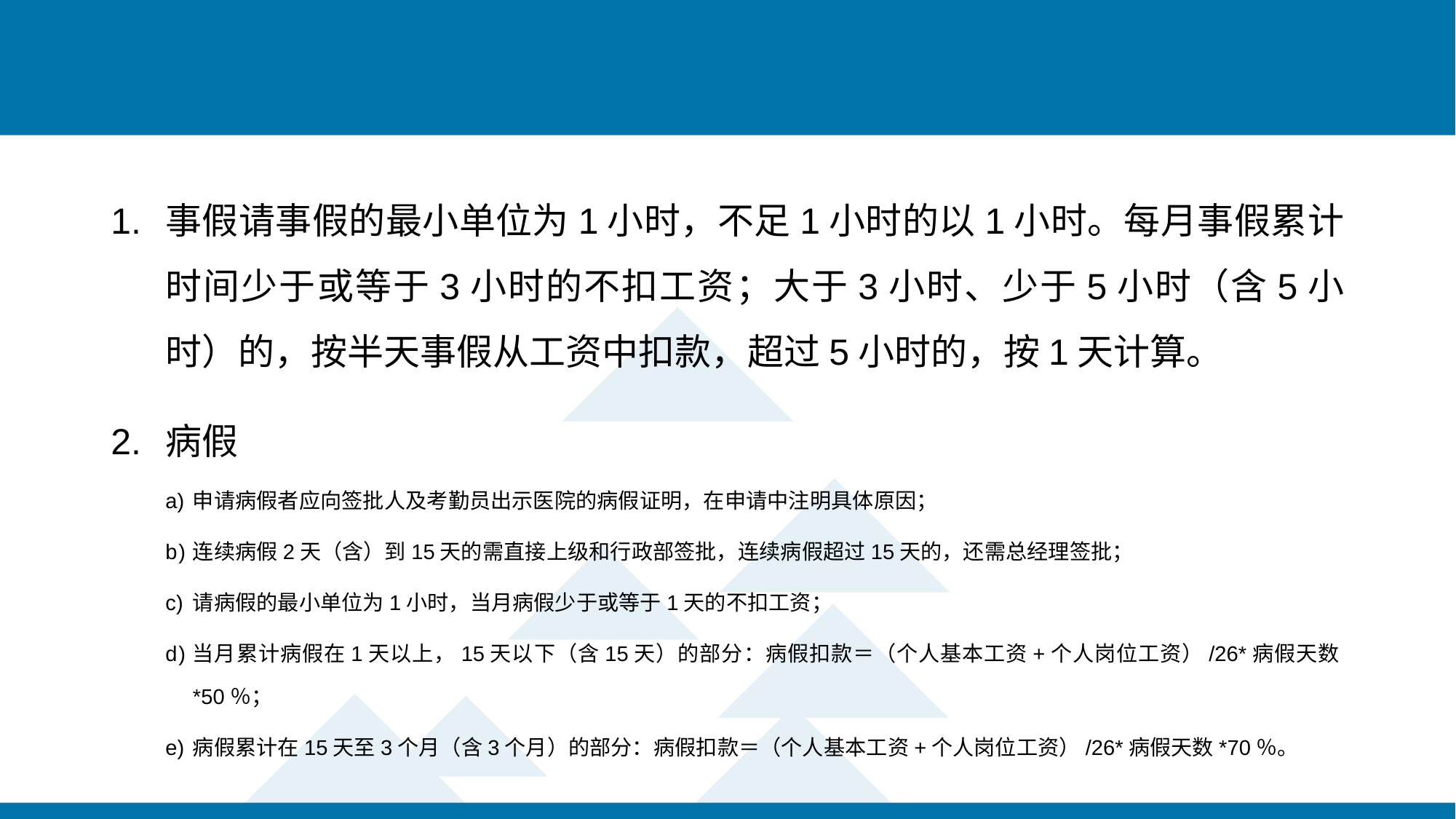

#
事假请事假的最小单位为1小时，不足1小时的以1小时。每月事假累计时间少于或等于3小时的不扣工资；大于3小时、少于5小时（含5小时）的，按半天事假从工资中扣款，超过5小时的，按1天计算。
病假
申请病假者应向签批人及考勤员出示医院的病假证明，在申请中注明具体原因；
连续病假2天（含）到15天的需直接上级和行政部签批，连续病假超过15天的，还需总经理签批；
请病假的最小单位为1小时，当月病假少于或等于1天的不扣工资；
当月累计病假在1天以上，15天以下（含15天）的部分：病假扣款＝（个人基本工资+个人岗位工资）/26*病假天数*50％；
病假累计在15天至3个月（含3个月）的部分：病假扣款＝（个人基本工资+个人岗位工资）/26*病假天数*70％。